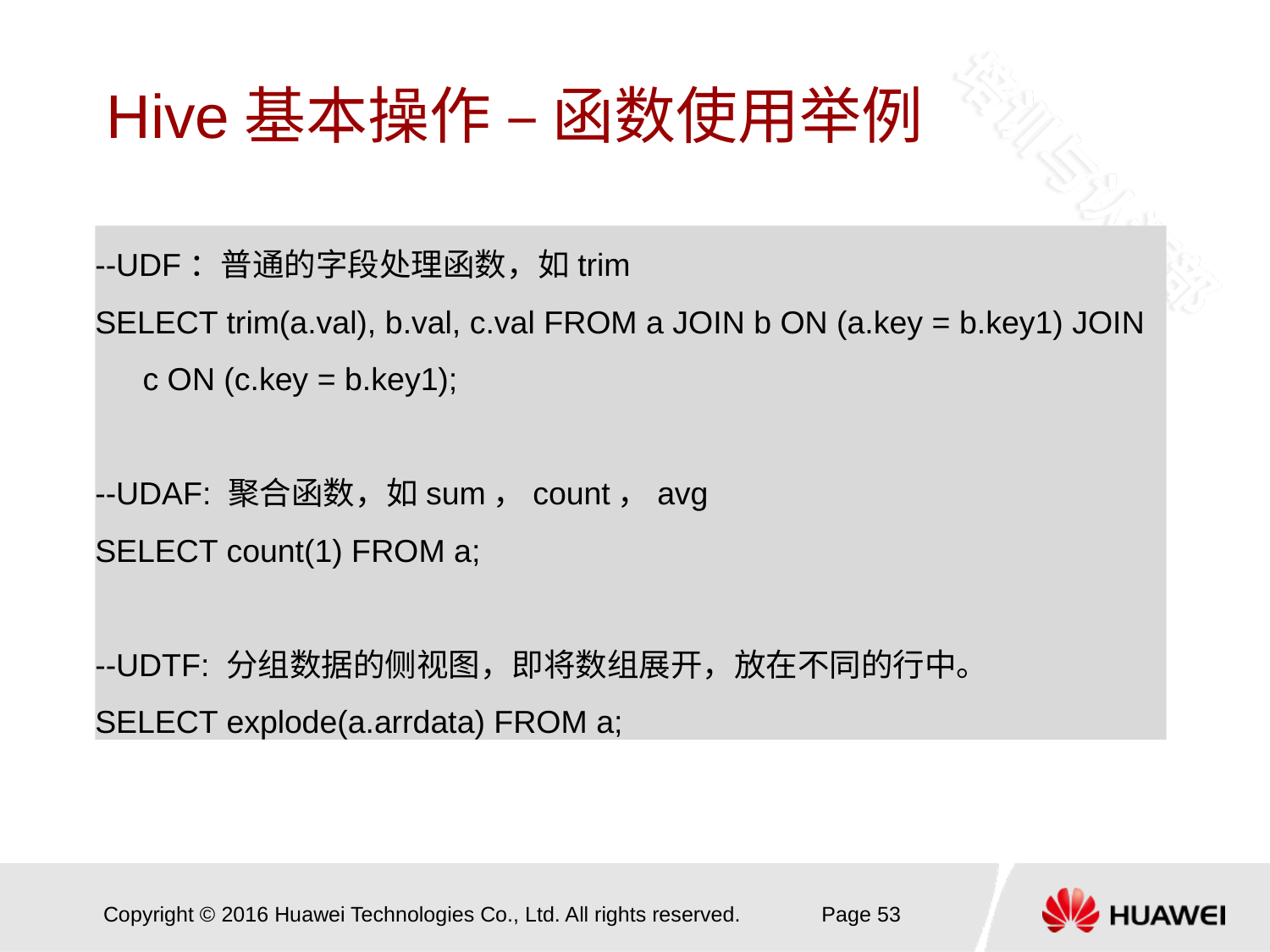

# Hive基本操作 – 函数使用举例
--UDF：普通的字段处理函数，如trim
SELECT trim(a.val), b.val, c.val FROM a JOIN b ON (a.key = b.key1) JOIN c ON (c.key = b.key1);

--UDAF: 聚合函数，如sum，count，avg
SELECT count(1) FROM a;

--UDTF: 分组数据的侧视图，即将数组展开，放在不同的行中。
SELECT explode(a.arrdata) FROM a;